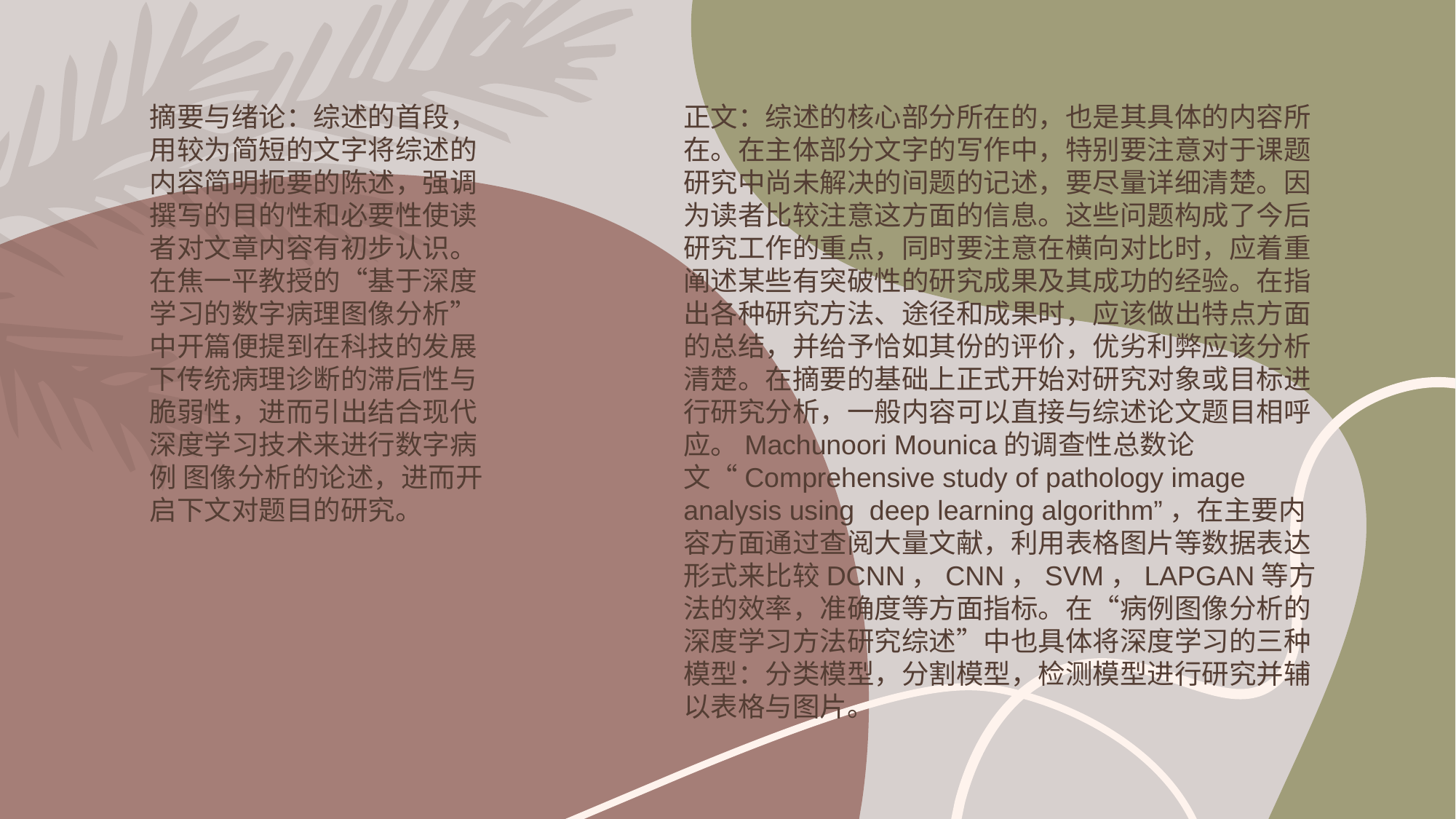

摘要与绪论：综述的首段，用较为简短的文字将综述的内容简明扼要的陈述，强调撰写的目的性和必要性使读者对文章内容有初步认识。在焦一平教授的“基于深度学习的数字病理图像分析”中开篇便提到在科技的发展下传统病理诊断的滞后性与脆弱性，进而引出结合现代深度学习技术来进行数字病例 图像分析的论述，进而开启下文对题目的研究。

正文：综述的核心部分所在的，也是其具体的内容所在。在主体部分文字的写作中，特别要注意对于课题研究中尚未解决的间题的记述，要尽量详细清楚。因为读者比较注意这方面的信息。这些问题构成了今后研究工作的重点，同时要注意在横向对比时，应着重阐述某些有突破性的研究成果及其成功的经验。在指出各种研究方法、途径和成果时，应该做出特点方面的总结，并给予恰如其份的评价，优劣利弊应该分析清楚。在摘要的基础上正式开始对研究对象或目标进行研究分析，一般内容可以直接与综述论文题目相呼应。Machunoori Mounica的调查性总数论文“Comprehensive study of pathology image analysis using  deep learning algorithm”，在主要内容方面通过查阅大量文献，利用表格图片等数据表达形式来比较DCNN，CNN，SVM，LAPGAN等方法的效率，准确度等方面指标。在“病例图像分析的深度学习方法研究综述”中也具体将深度学习的三种模型：分类模型，分割模型，检测模型进行研究并辅以表格与图片。